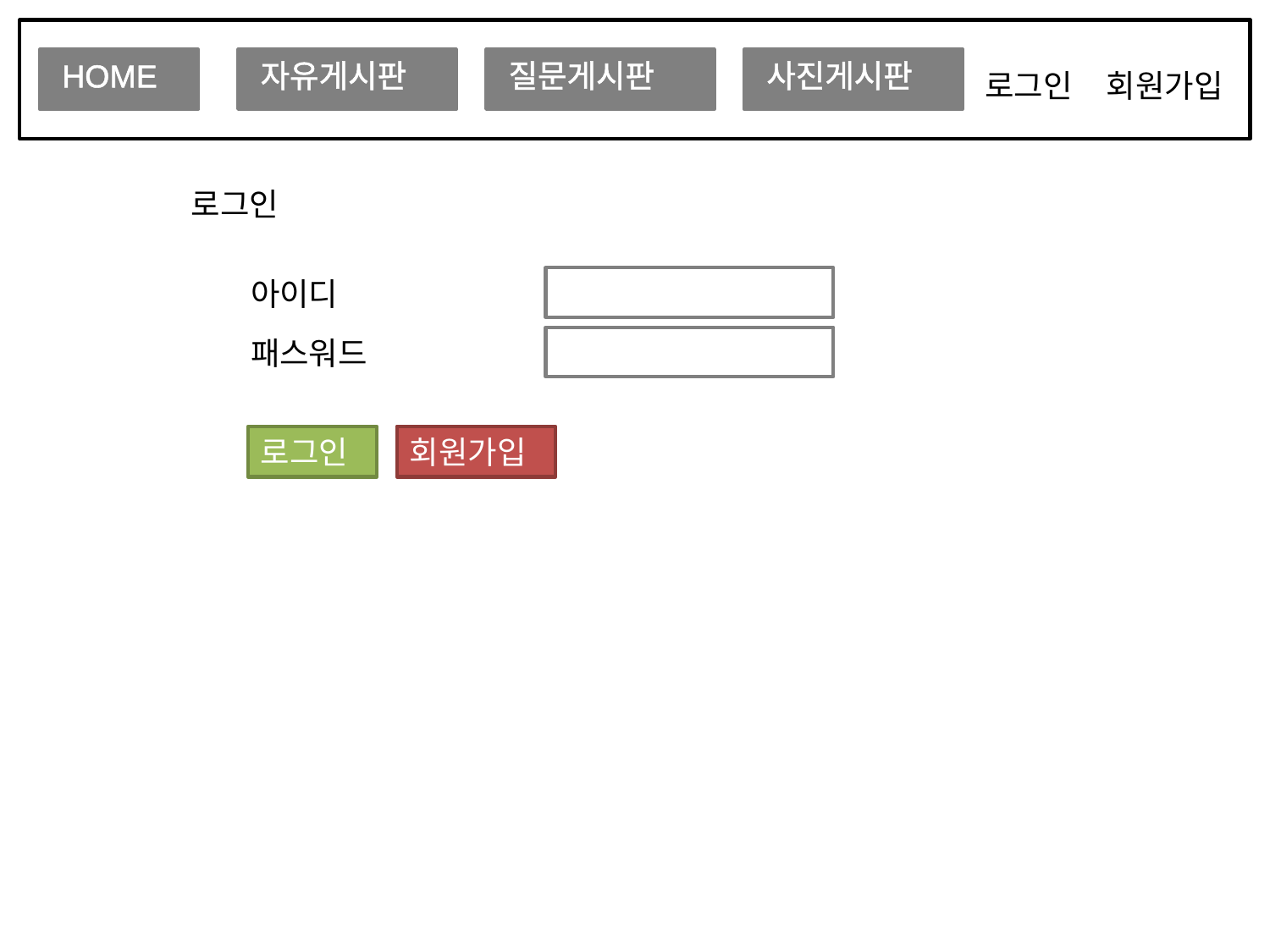

HOME

자유게시판

질문게시판

사진게시판
로그인
회원가입
로그인
아이디

패스워드

로그인
회원가입